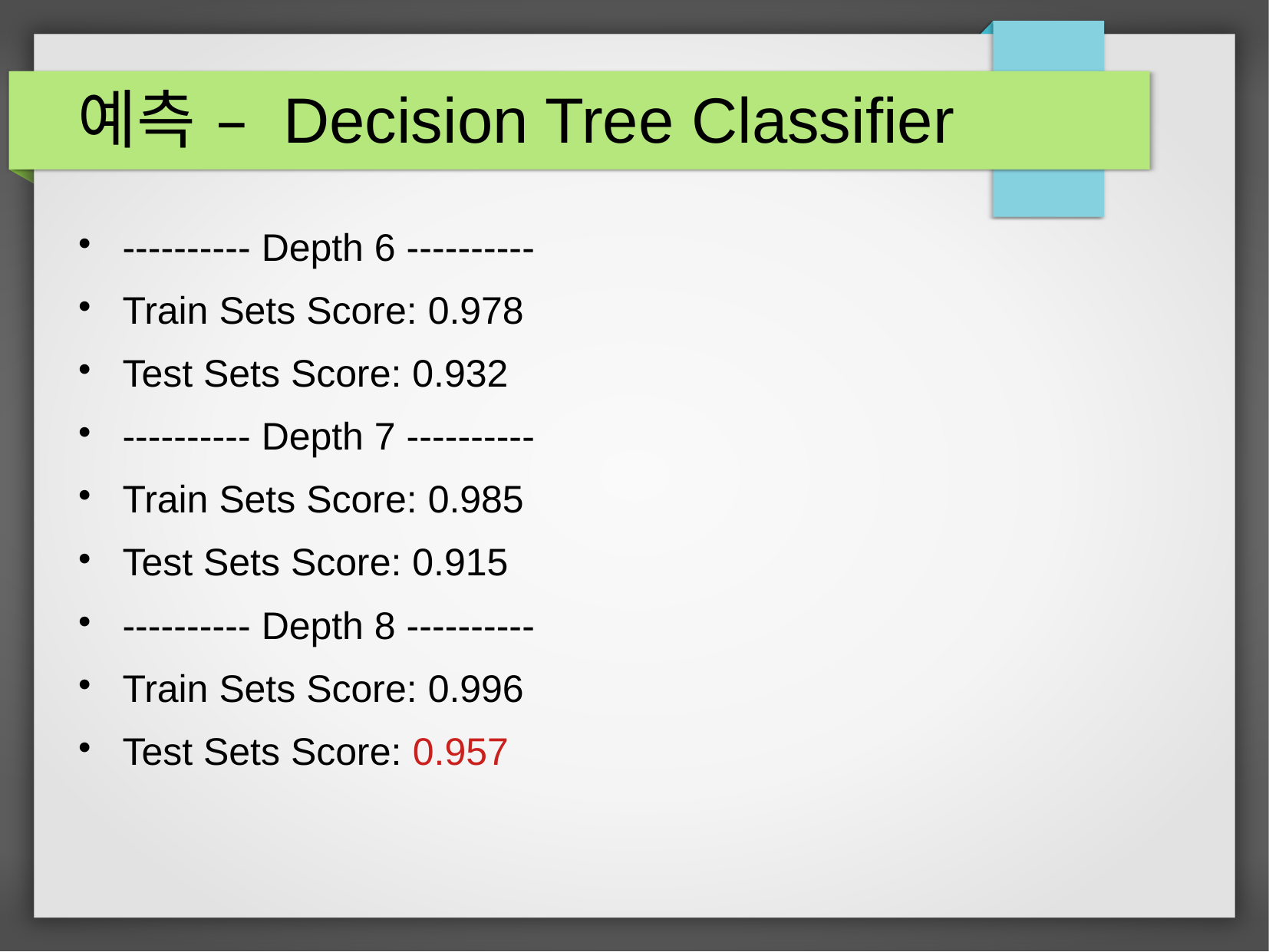

예측 – Decision Tree Classifier
---------- Depth 6 ----------
Train Sets Score: 0.978
Test Sets Score: 0.932
---------- Depth 7 ----------
Train Sets Score: 0.985
Test Sets Score: 0.915
---------- Depth 8 ----------
Train Sets Score: 0.996
Test Sets Score: 0.957